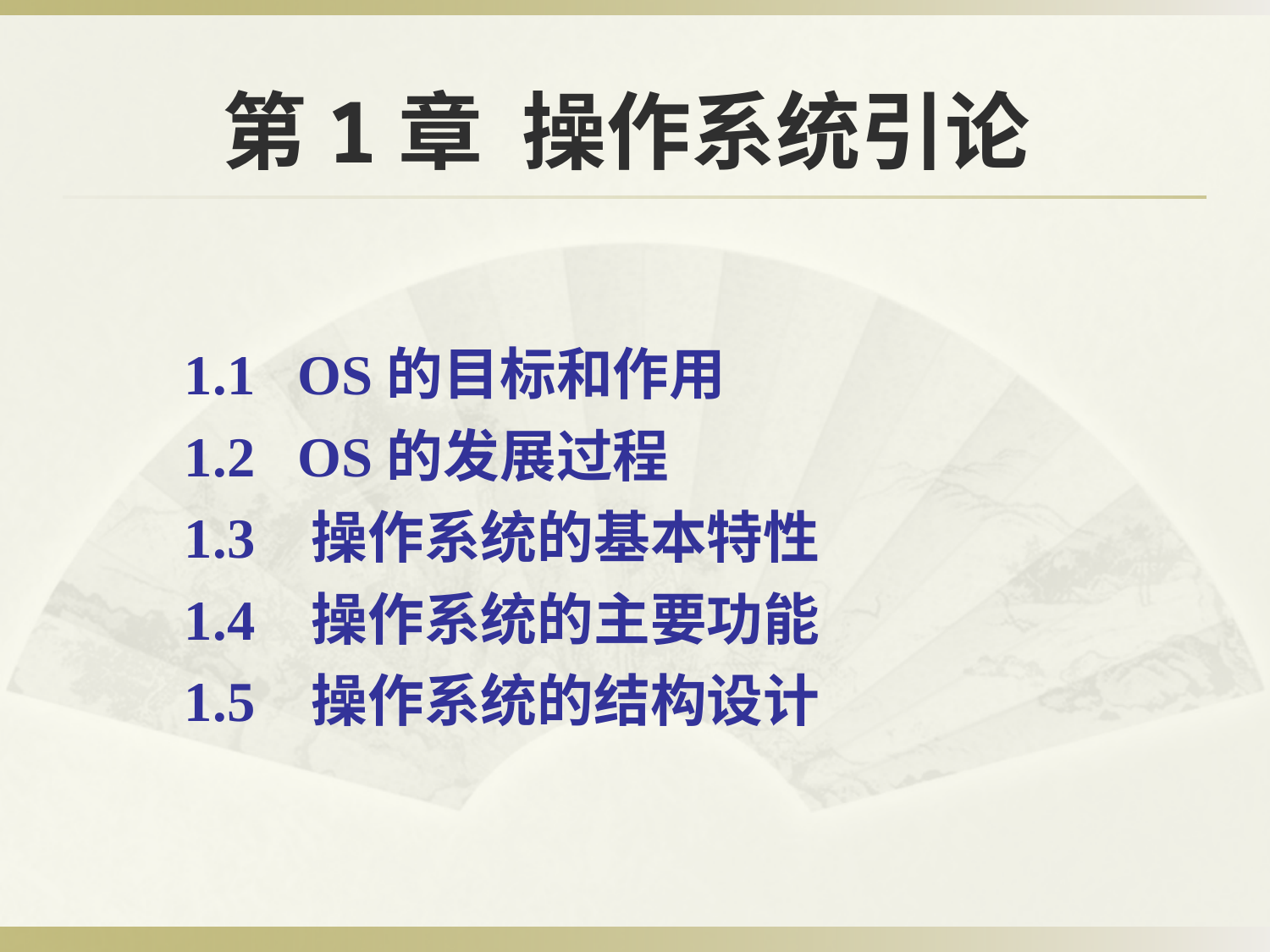

# 第1章  操作系统引论
1.1   OS的目标和作用
1.2   OS的发展过程
1.3   操作系统的基本特性
1.4   操作系统的主要功能
1.5   操作系统的结构设计
3